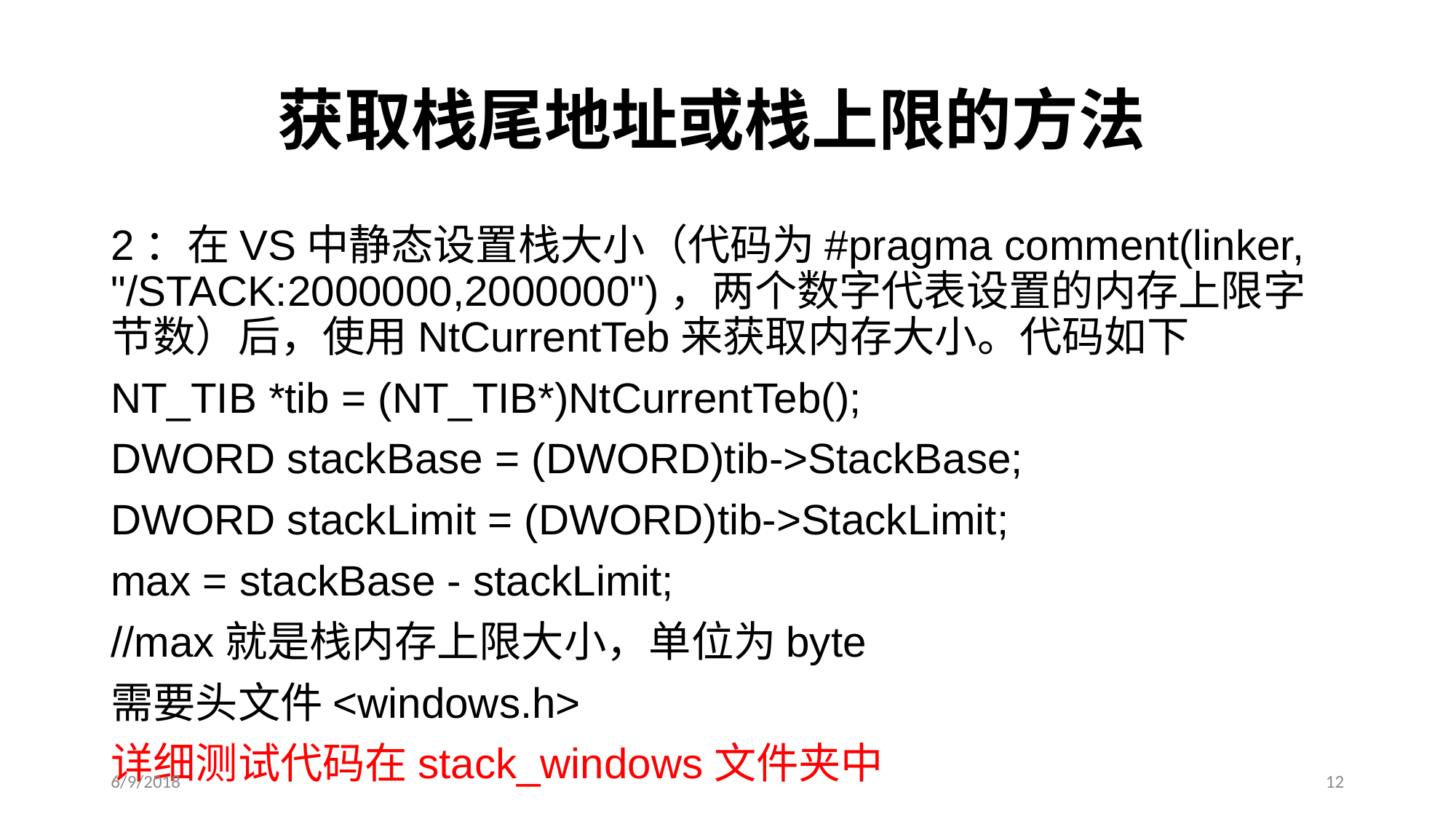

# 获取栈尾地址或栈上限的方法
2：在VS中静态设置栈大小（代码为#pragma comment(linker, "/STACK:2000000,2000000")，两个数字代表设置的内存上限字节数）后，使用NtCurrentTeb来获取内存大小。代码如下
NT_TIB *tib = (NT_TIB*)NtCurrentTeb();
DWORD stackBase = (DWORD)tib->StackBase;
DWORD stackLimit = (DWORD)tib->StackLimit;
max = stackBase - stackLimit;
//max就是栈内存上限大小，单位为byte
需要头文件<windows.h>
详细测试代码在stack_windows文件夹中

6/9/2018
12